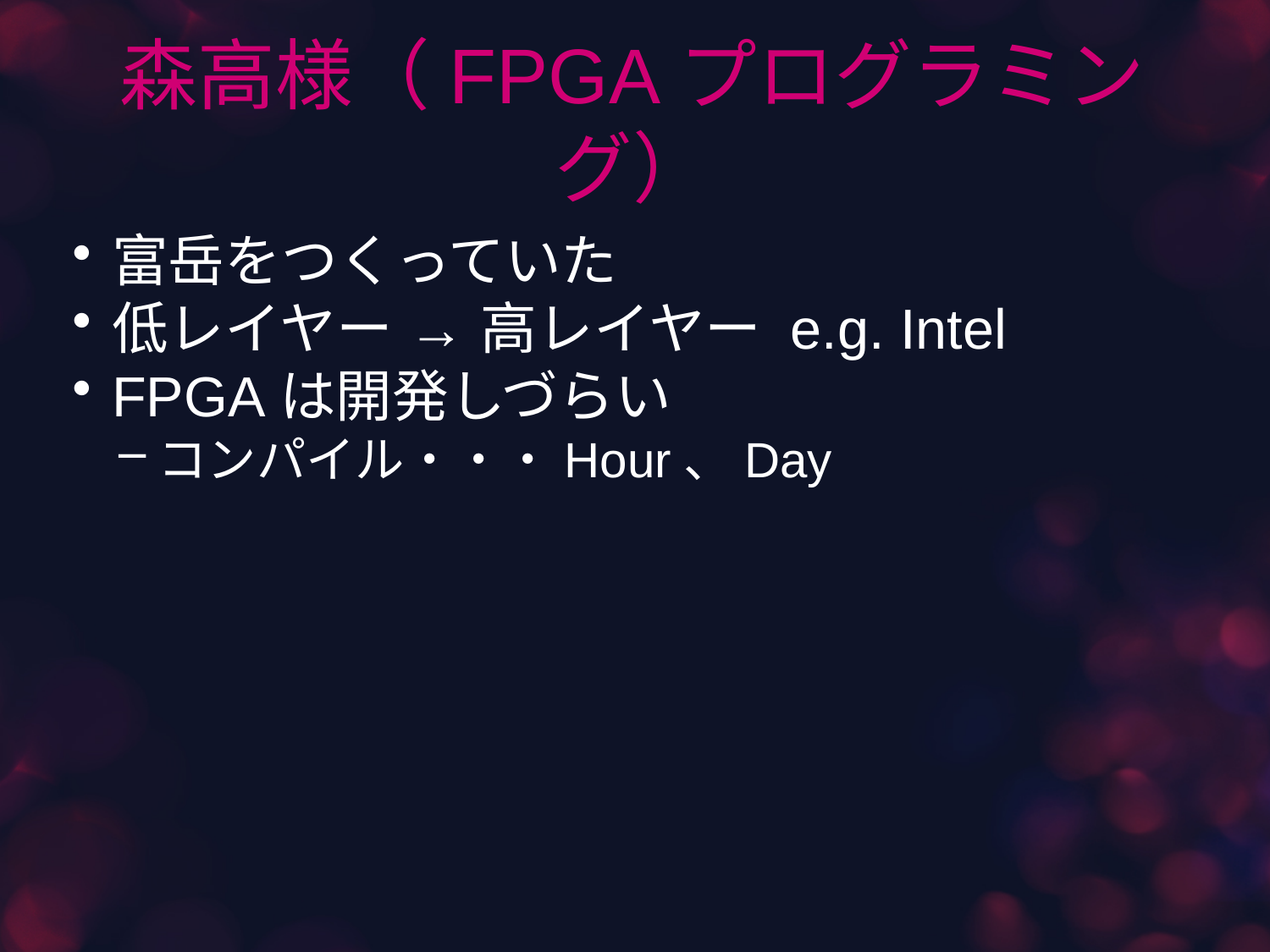

# 森高様（FPGAプログラミング）
富岳をつくっていた
低レイヤー → 高レイヤー e.g. Intel
FPGAは開発しづらい
コンパイル・・・Hour、Day